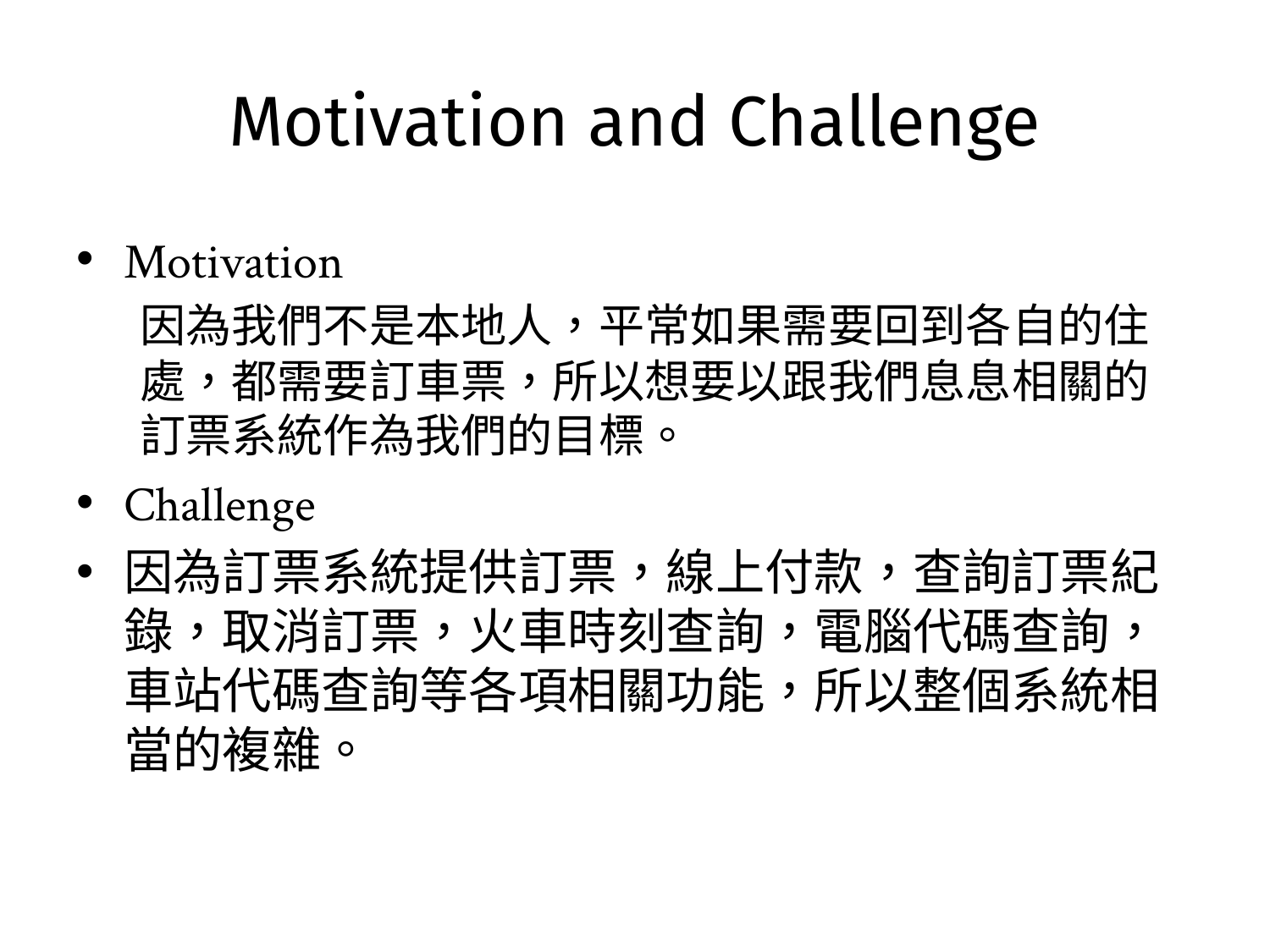

# Motivation and Challenge
Motivation
因為我們不是本地人，平常如果需要回到各自的住處，都需要訂車票，所以想要以跟我們息息相關的訂票系統作為我們的目標。
Challenge
因為訂票系統提供訂票，線上付款，查詢訂票紀錄，取消訂票，火車時刻查詢，電腦代碼查詢，車站代碼查詢等各項相關功能，所以整個系統相當的複雜。